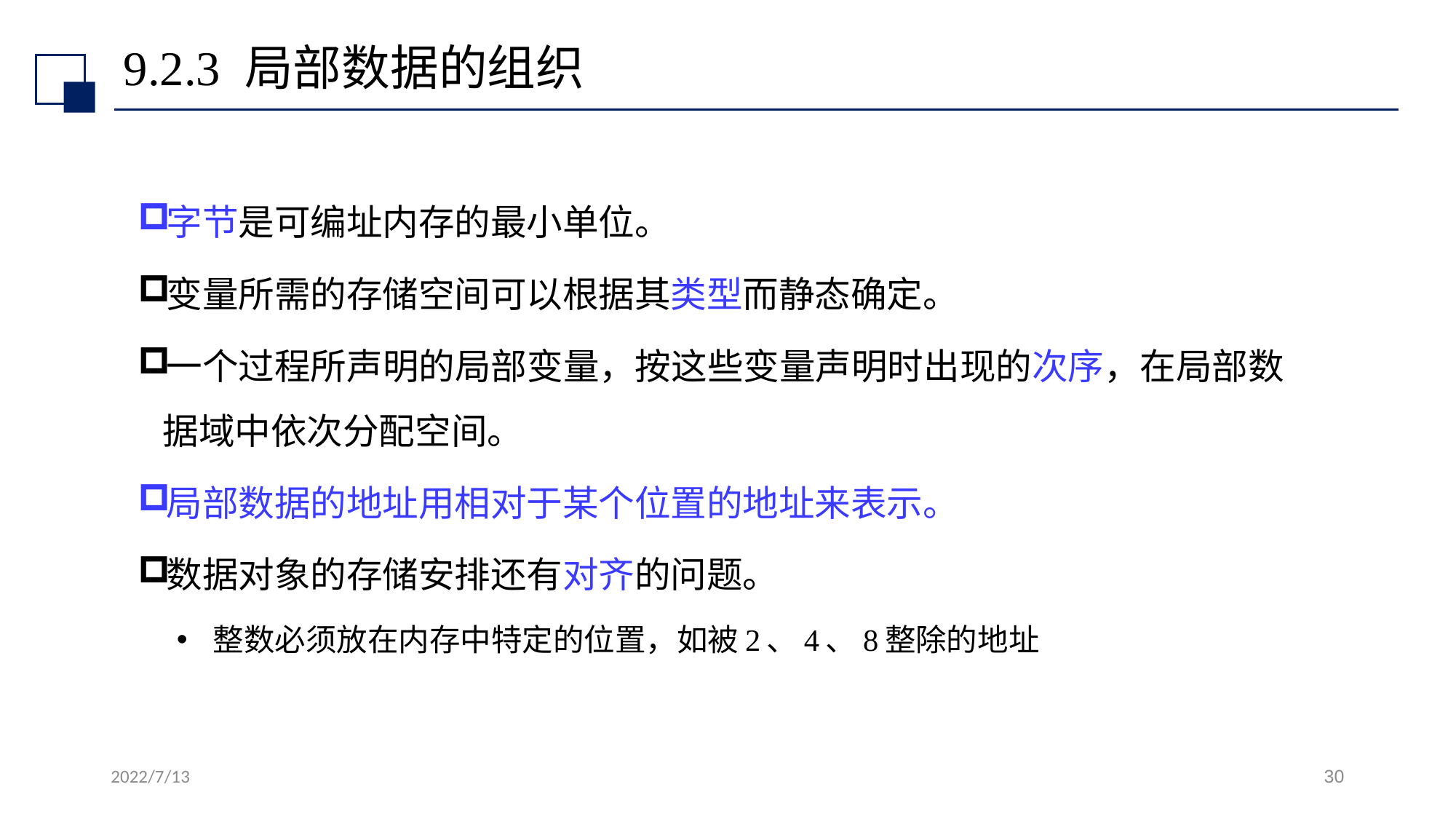

# 9.2.3 局部数据的组织
字节是可编址内存的最小单位。
变量所需的存储空间可以根据其类型而静态确定。
一个过程所声明的局部变量，按这些变量声明时出现的次序，在局部数据域中依次分配空间。
局部数据的地址用相对于某个位置的地址来表示。
数据对象的存储安排还有对齐的问题。
整数必须放在内存中特定的位置，如被2、4、8整除的地址
2022/7/13
30